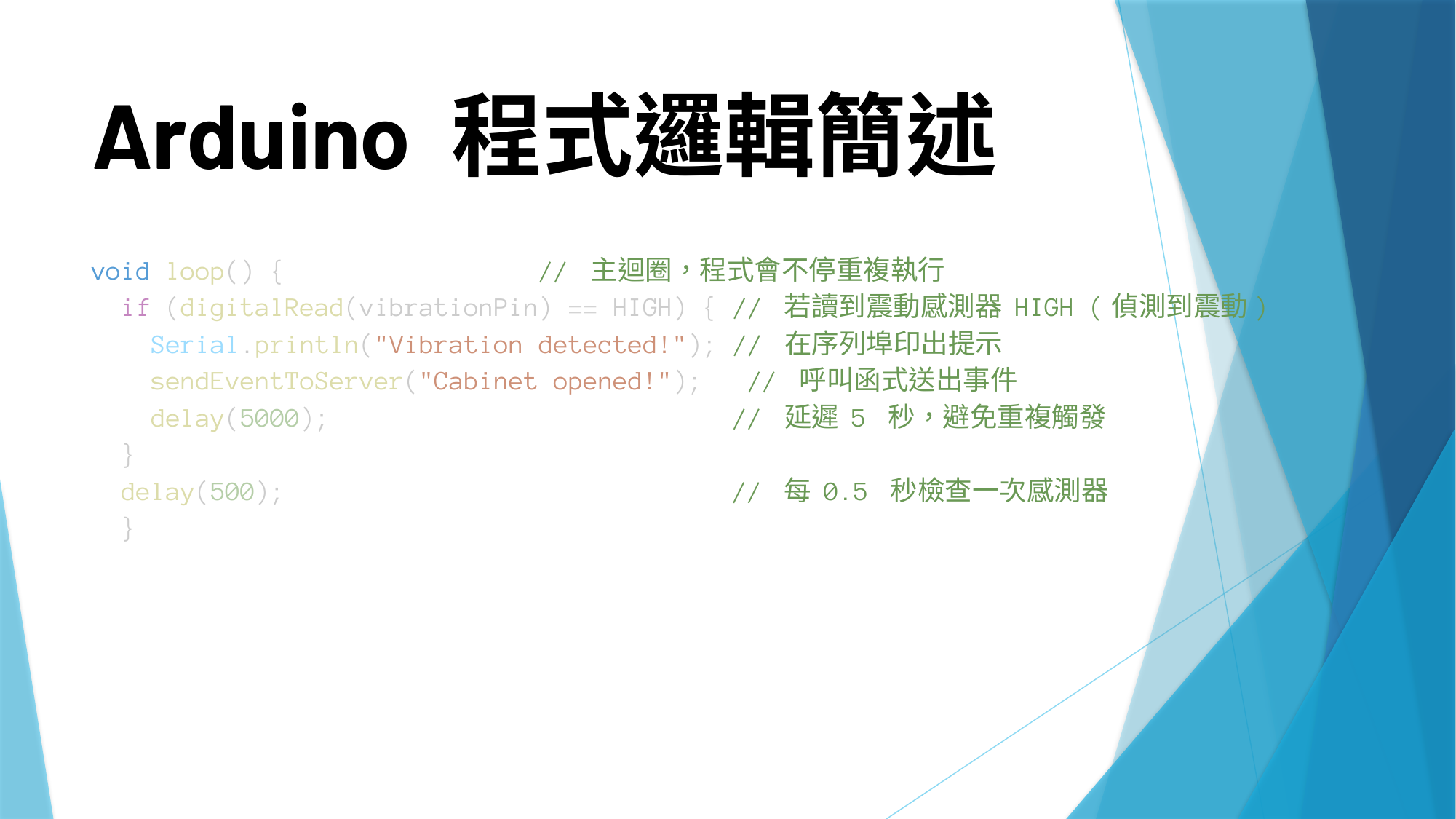

# Arduino 程式邏輯簡述
void loop() {                 // 主迴圈，程式會不停重複執行
  if (digitalRead(vibrationPin) == HIGH) { // 若讀到震動感測器 HIGH (偵測到震動)
    Serial.println("Vibration detected!"); // 在序列埠印出提示
    sendEventToServer("Cabinet opened!");   // 呼叫函式送出事件
    delay(5000);                           // 延遲 5 秒，避免重複觸發
  }
  delay(500);                              // 每 0.5 秒檢查一次感測器
  }